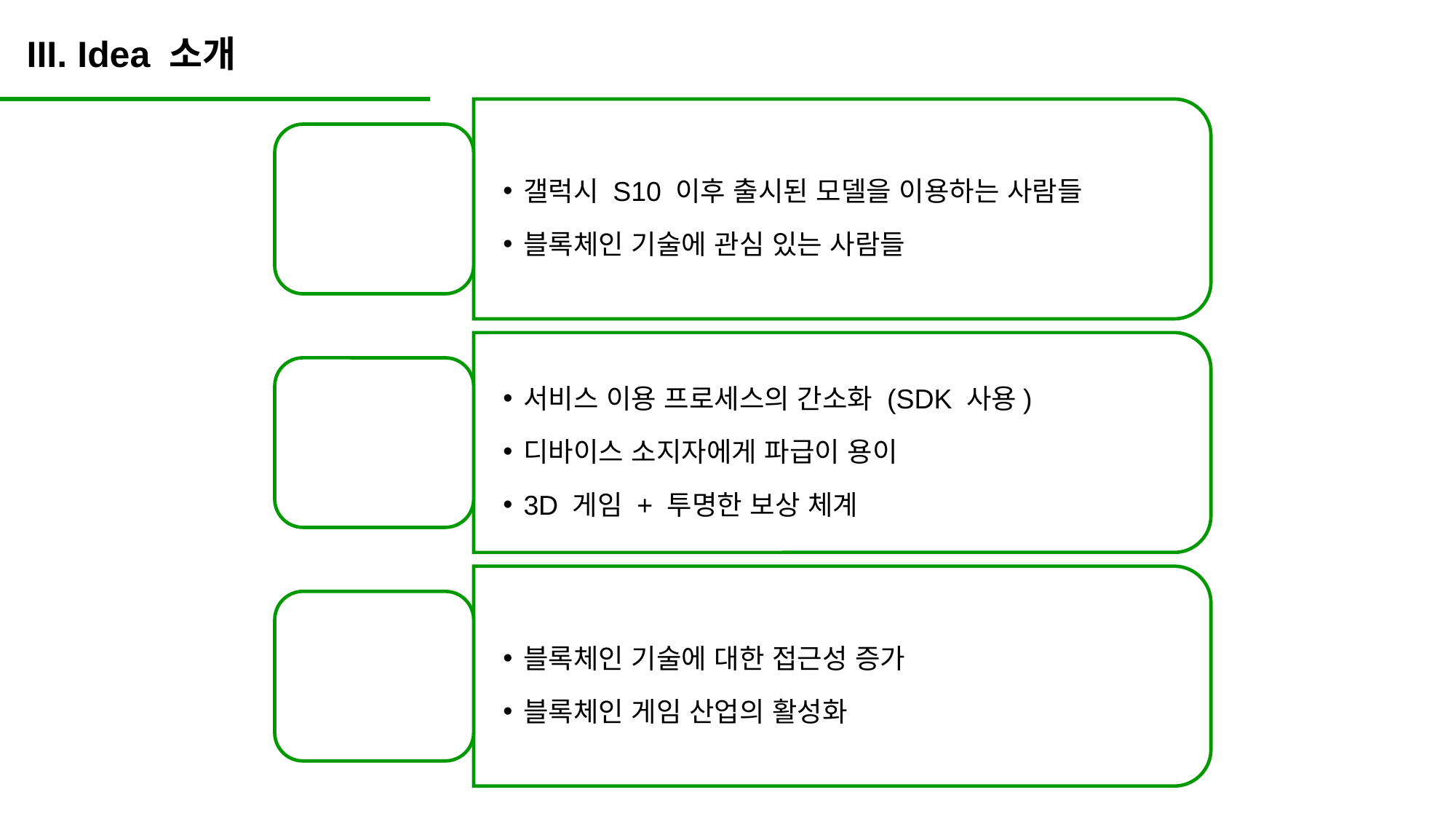

III. Idea 소개

갤럭시 S10 이후 출시된 모델을 이용하는 사람들
블록체인 기술에 관심 있는 사람들

이용자

서비스 이용 프로세스의 간소화 (SDK 사용)
디바이스 소지자에게 파급이 용이
3D 게임 + 투명한 보상 체계

강점 및 차별점
블록체인 기술에 대한 접근성 증가
블록체인 게임 산업의 활성화

기대 효과